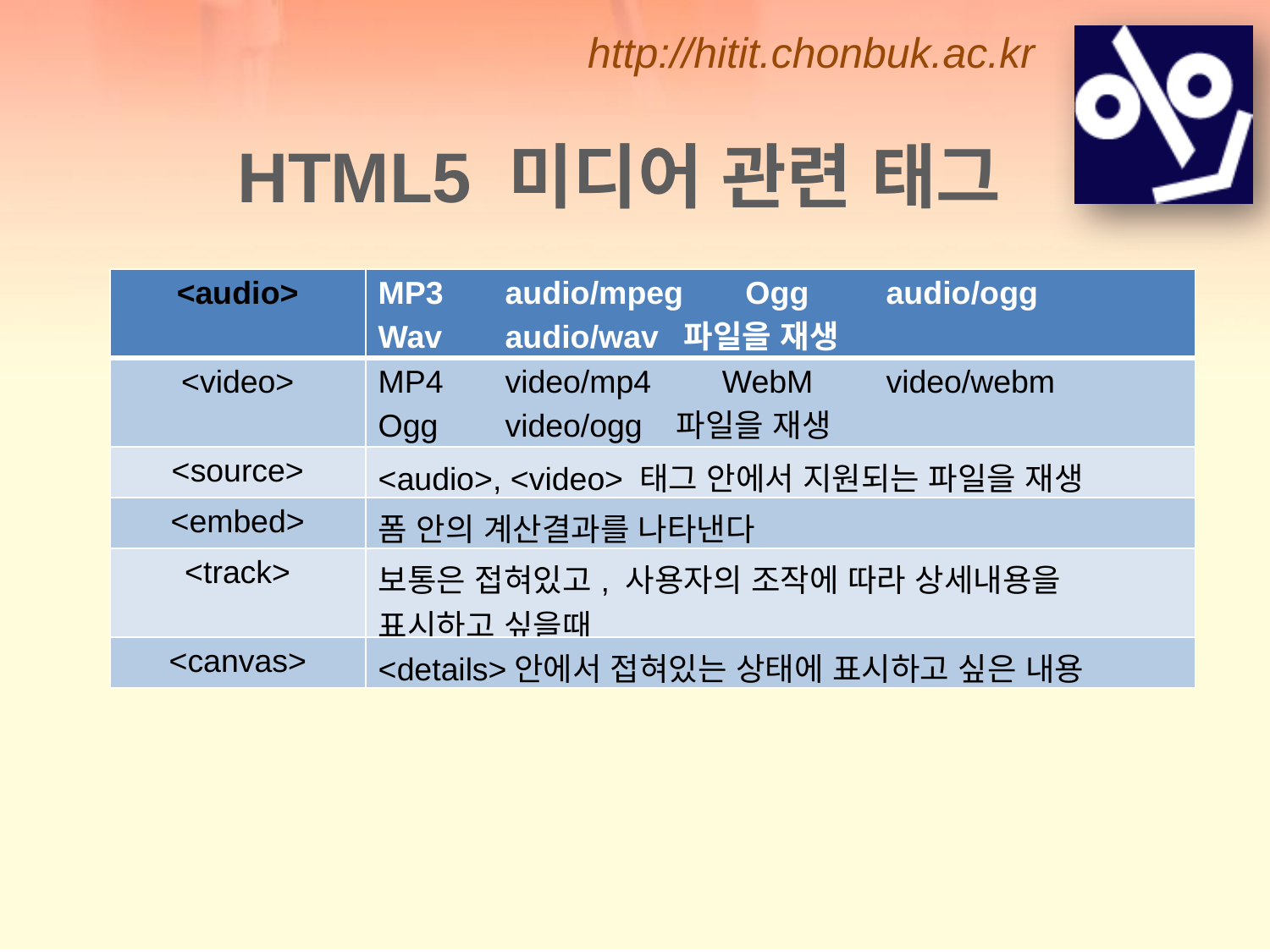

HTML5 미디어 관련 태그

| <audio> | MP3 audio/mpeg Ogg audio/ogg Wav audio/wav 파일을 재생 |
| --- | --- |
| <video> | MP4 video/mp4 WebM video/webm Ogg video/ogg 파일을 재생 |
| <source> | <audio>, <video> 태그 안에서 지원되는 파일을 재생 |
| <embed> | 폼 안의 계산결과를 나타낸다 |
| <track> | 보통은 접혀있고, 사용자의 조작에 따라 상세내용을 표시하고 싶을때 |
| <canvas> | <details>안에서 접혀있는 상태에 표시하고 싶은 내용 |